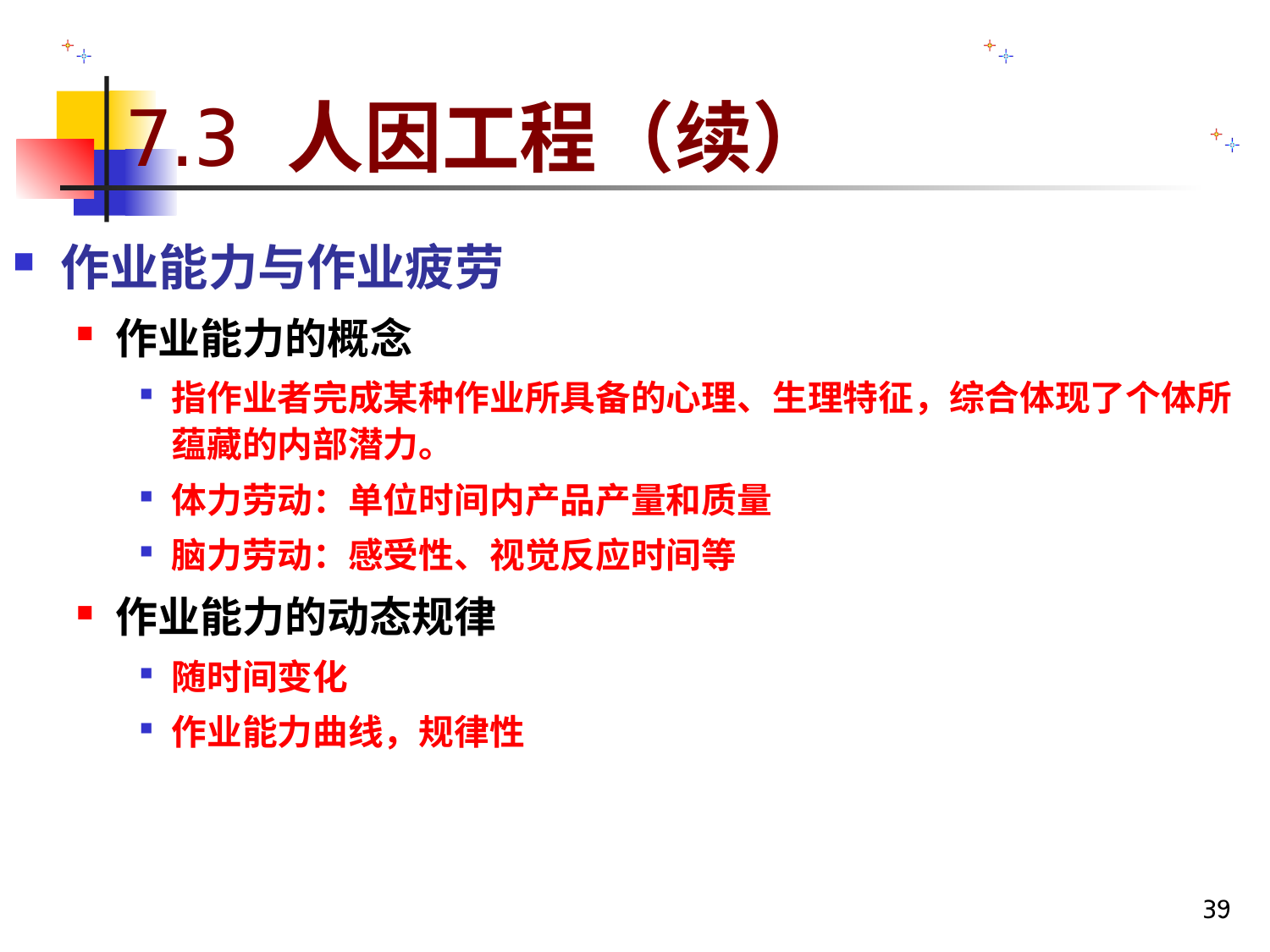

# 7.3 人因工程（续）
作业能力与作业疲劳
作业能力的概念
指作业者完成某种作业所具备的心理、生理特征，综合体现了个体所蕴藏的内部潜力。
体力劳动：单位时间内产品产量和质量
脑力劳动：感受性、视觉反应时间等
作业能力的动态规律
随时间变化
作业能力曲线，规律性
39